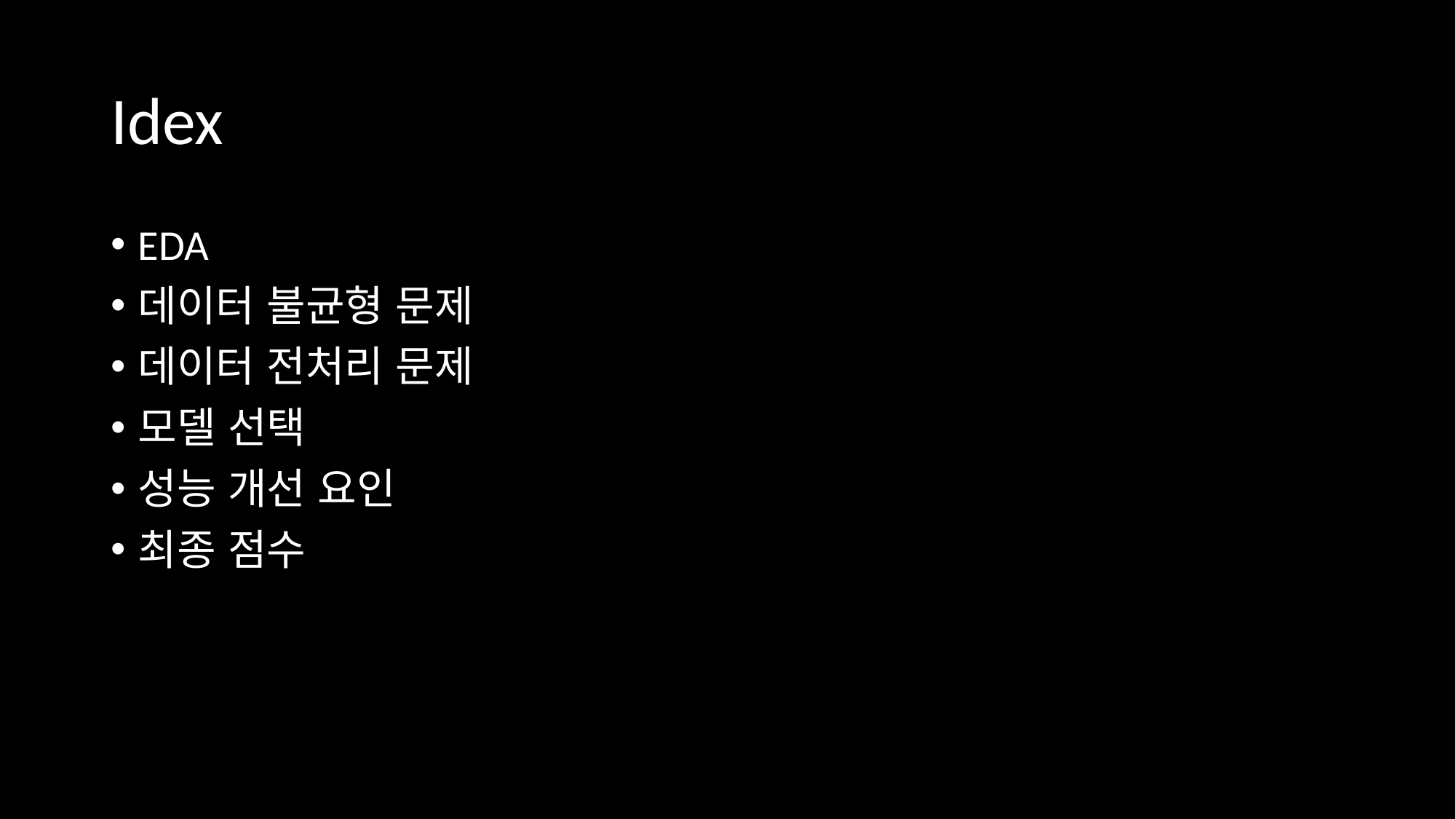

# Idex
EDA
데이터 불균형 문제
데이터 전처리 문제
모델 선택
성능 개선 요인
최종 점수